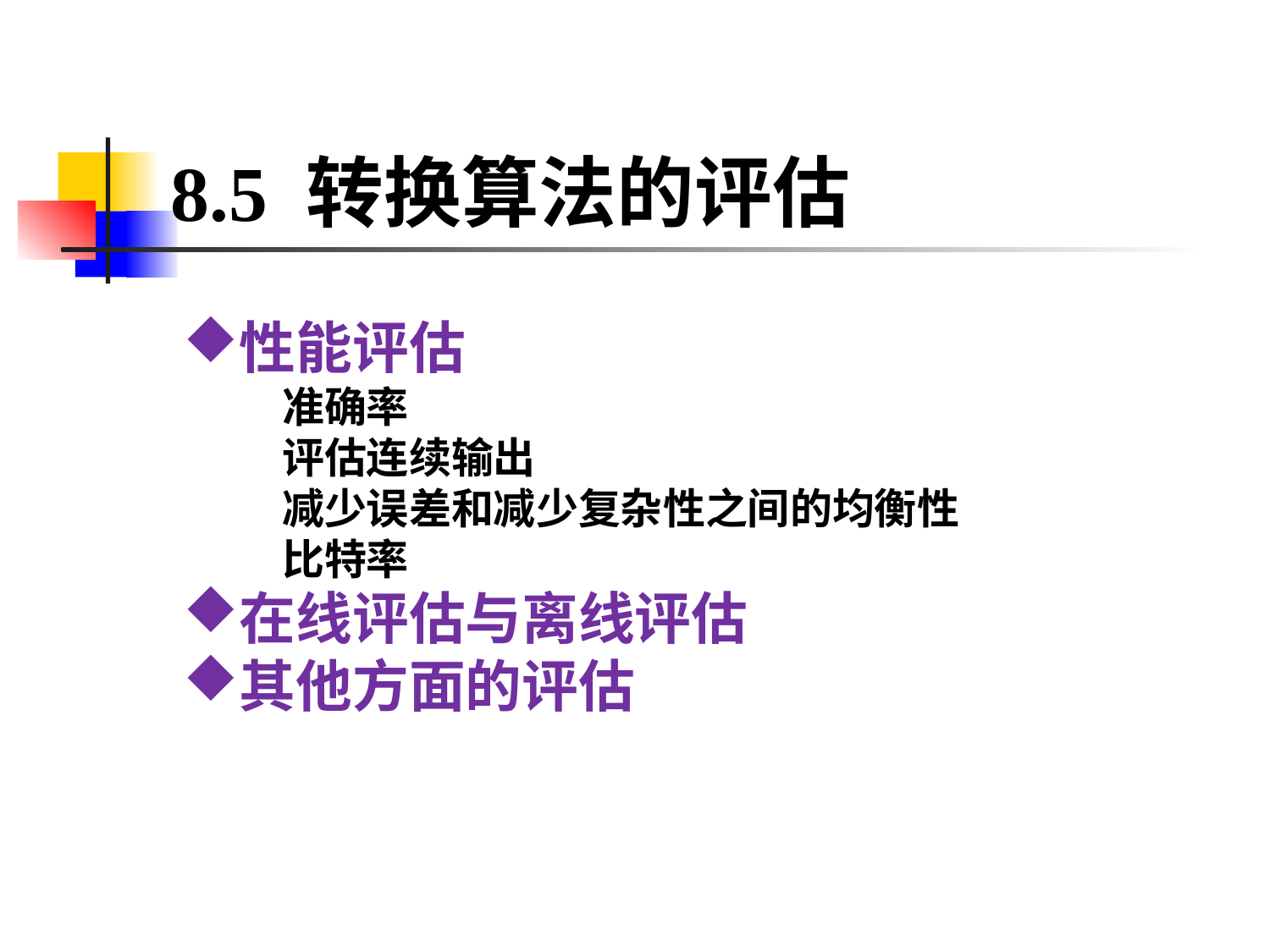

8.5 转换算法的评估
性能评估
	 准确率
	 评估连续输出
	 减少误差和减少复杂性之间的均衡性
	 比特率
在线评估与离线评估
其他方面的评估